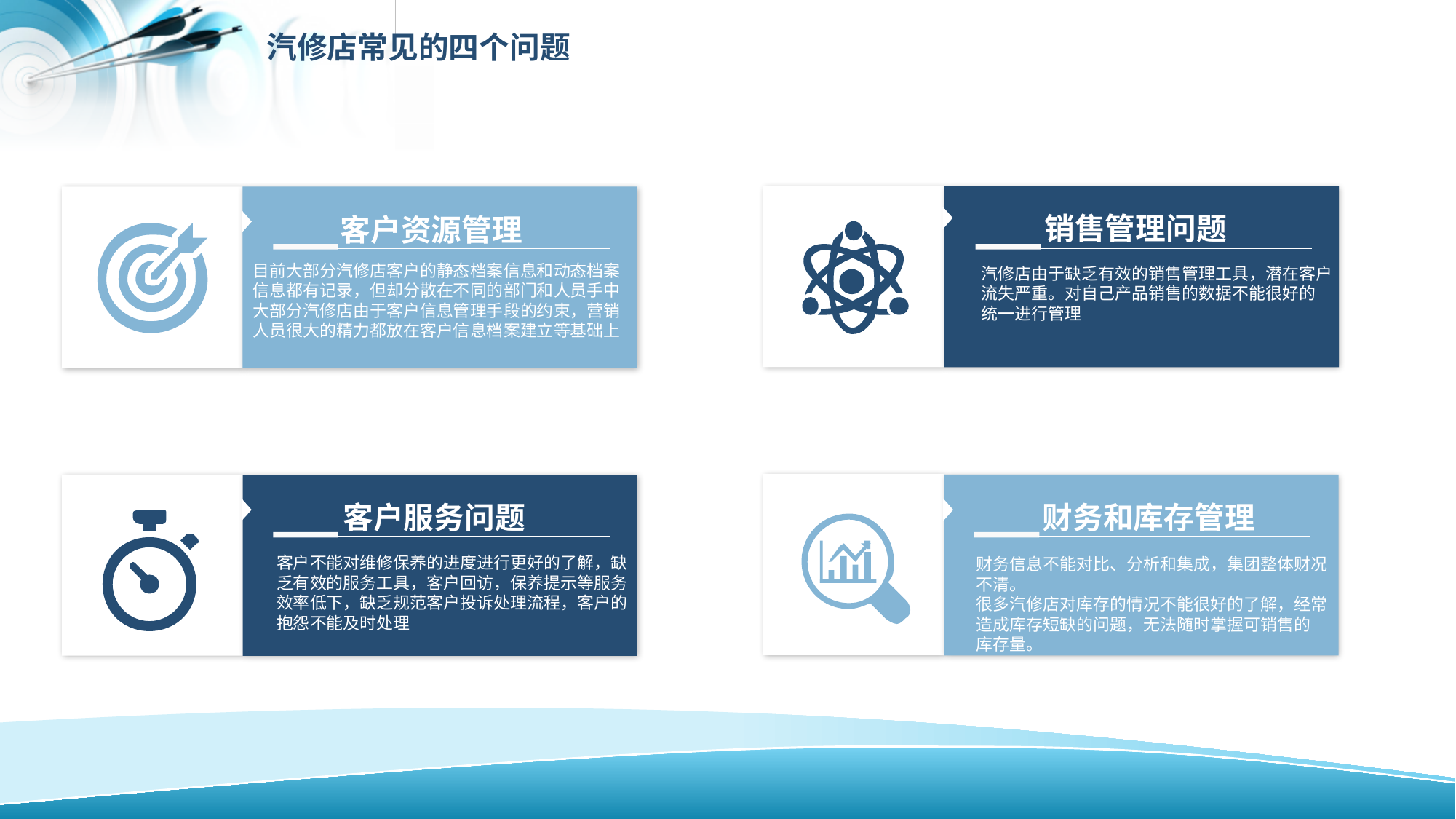

延迟符
汽修店常见的四个问题

销售管理问题
客户资源管理

目前大部分汽修店客户的静态档案信息和动态档案
信息都有记录，但却分散在不同的部门和人员手中
大部分汽修店由于客户信息管理手段的约束，营销
人员很大的精力都放在客户信息档案建立等基础上

汽修店由于缺乏有效的销售管理工具，潜在客户
流失严重。对自己产品销售的数据不能很好的
统一进行管理

客户服务问题
财务和库存管理

客户不能对维修保养的进度进行更好的了解，缺
乏有效的服务工具，客户回访，保养提示等服务
效率低下，缺乏规范客户投诉处理流程，客户的
抱怨不能及时处理

财务信息不能对比、分析和集成，集团整体财况
不清。
很多汽修店对库存的情况不能很好的了解，经常
造成库存短缺的问题，无法随时掌握可销售的
库存量。